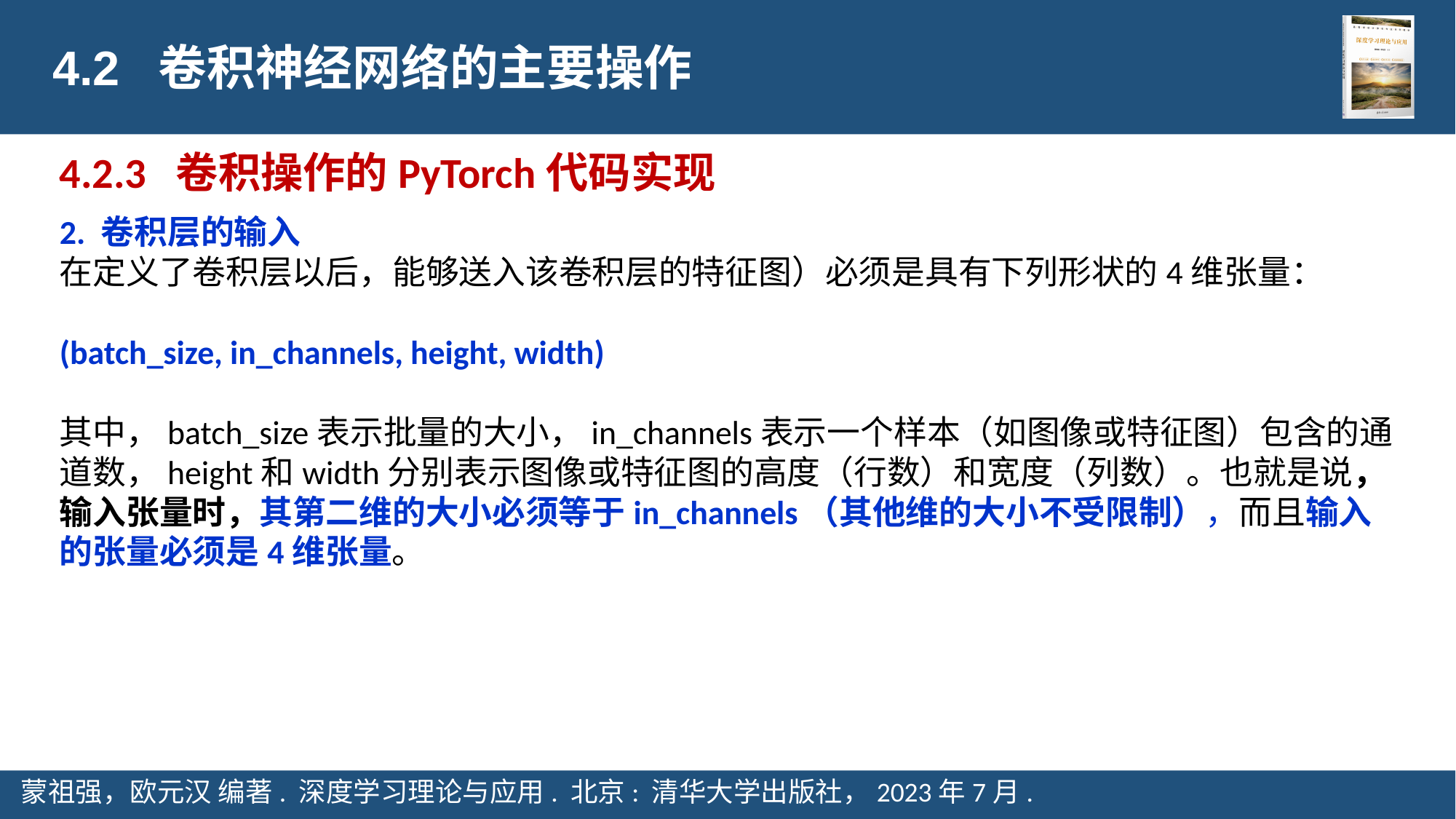

4.2  卷积神经网络的主要操作
4.2.3  卷积操作的PyTorch代码实现
2. 卷积层的输入
在定义了卷积层以后，能够送入该卷积层的特征图）必须是具有下列形状的4维张量：

(batch_size, in_channels, height, width)

其中，batch_size表示批量的大小，in_channels表示一个样本（如图像或特征图）包含的通道数，height和width分别表示图像或特征图的高度（行数）和宽度（列数）。也就是说，输入张量时，其第二维的大小必须等于in_channels（其他维的大小不受限制），而且输入的张量必须是4维张量。